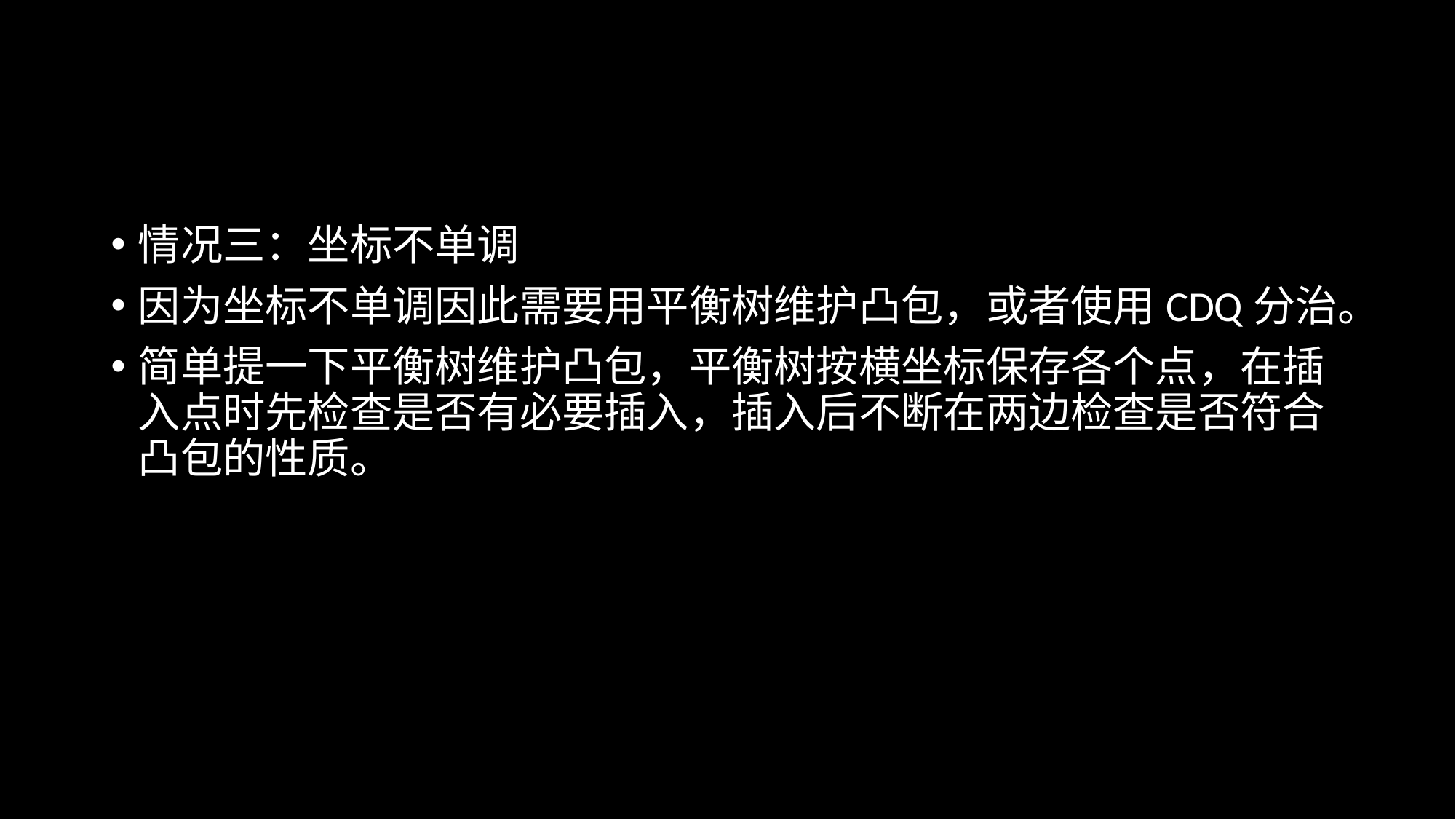

#
情况三：坐标不单调
因为坐标不单调因此需要用平衡树维护凸包，或者使用CDQ分治。
简单提一下平衡树维护凸包，平衡树按横坐标保存各个点，在插入点时先检查是否有必要插入，插入后不断在两边检查是否符合凸包的性质。